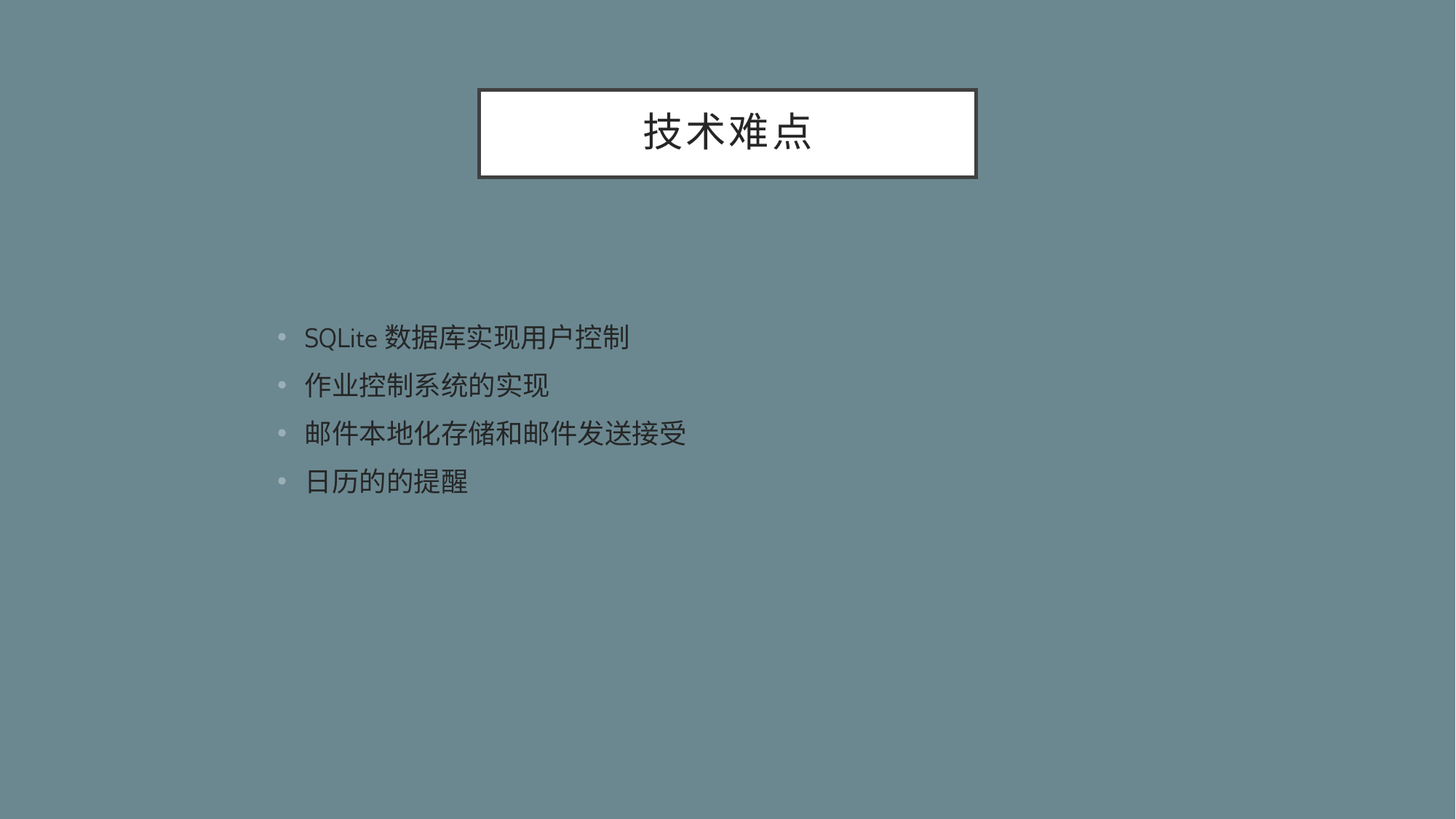

# 技术难点
SQLite数据库实现用户控制
作业控制系统的实现
邮件本地化存储和邮件发送接受
日历的的提醒